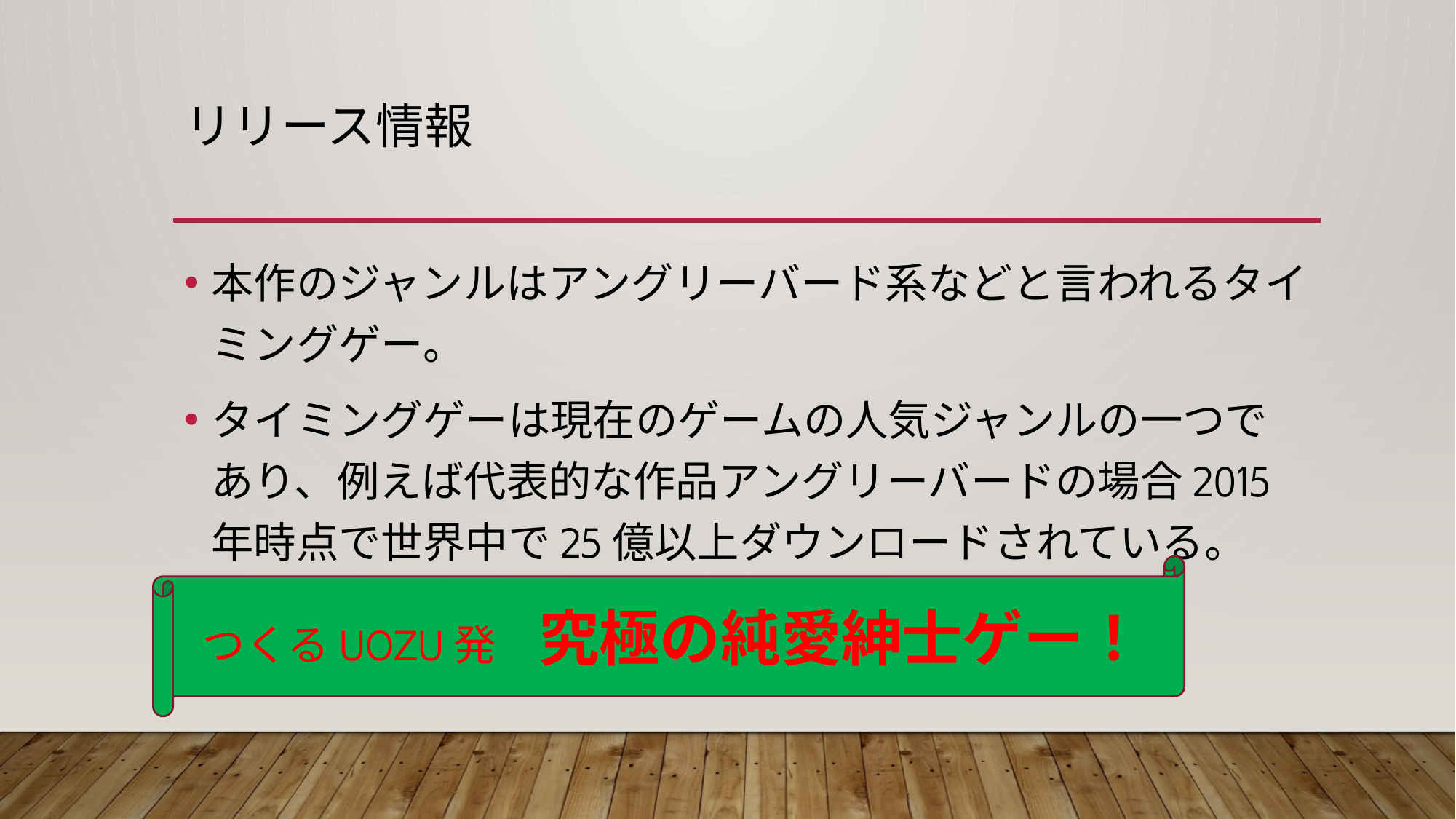

# リリース情報
本作のジャンルはアングリーバード系などと言われるタイミングゲー。
タイミングゲーは現在のゲームの人気ジャンルの一つであり、例えば代表的な作品アングリーバードの場合2015年時点で世界中で25億以上ダウンロードされている。
つくるUOZU発　究極の純愛紳士ゲー！